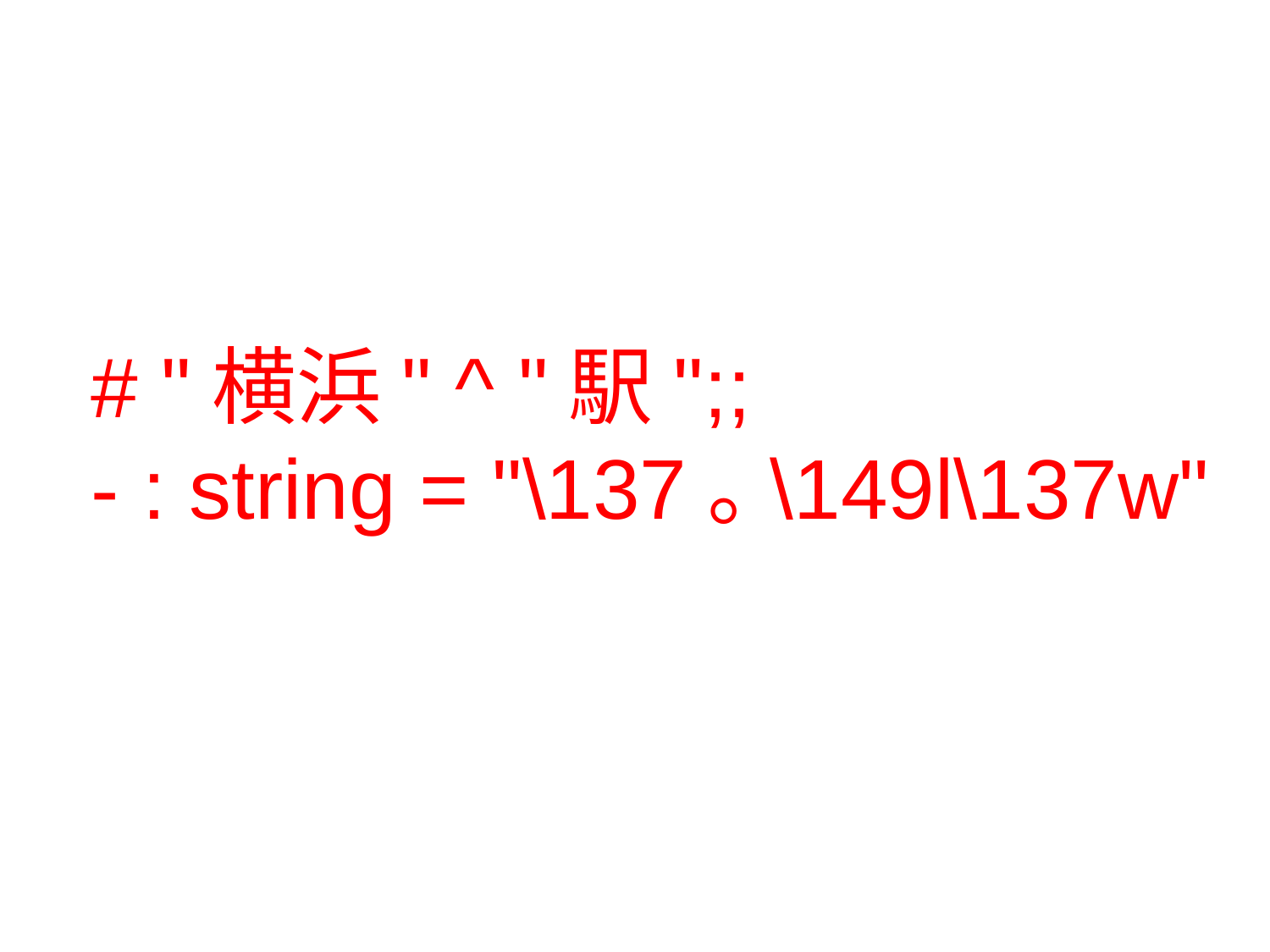

# "横浜" ^ "駅";;
- : string = "\137｡\149l\137w"